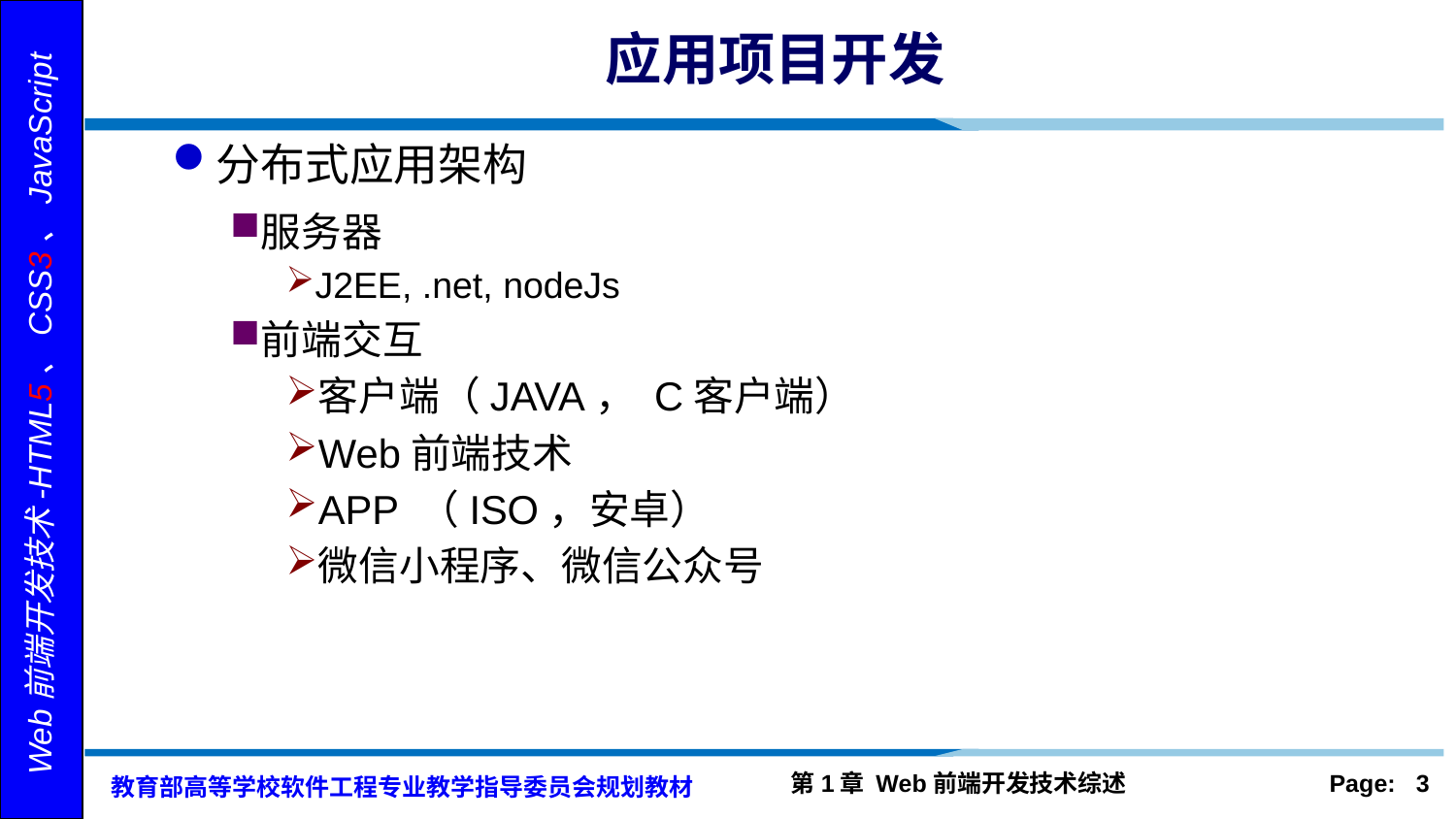

# 应用项目开发
分布式应用架构
服务器
J2EE, .net, nodeJs
前端交互
客户端（JAVA， C客户端）
Web前端技术
APP （ISO，安卓）
微信小程序、微信公众号